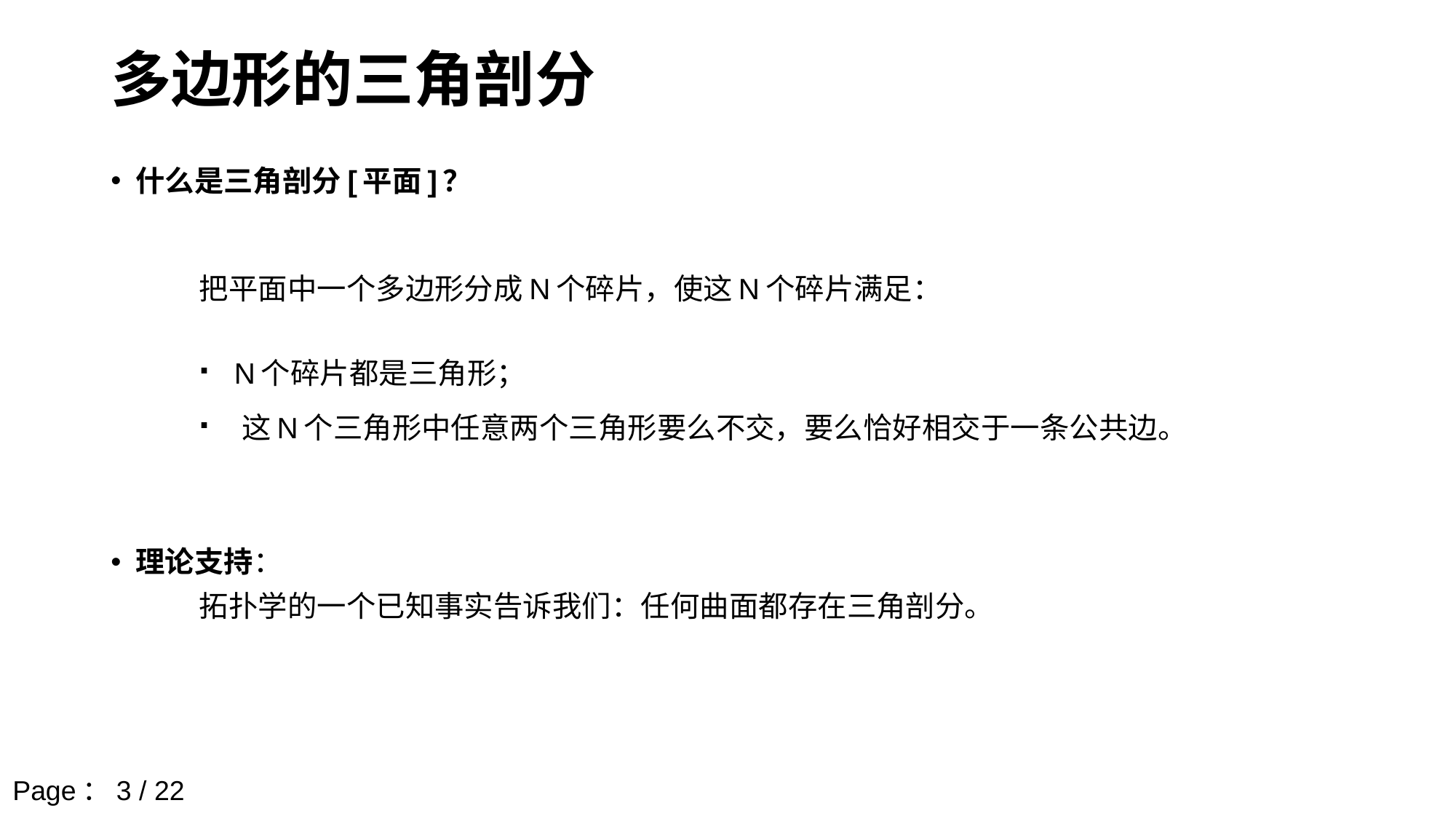

# 多边形的三角剖分
什么是三角剖分[平面]？
	把平面中一个多边形分成N个碎片，使这N个碎片满足：
	·  N个碎片都是三角形；
	·  这N个三角形中任意两个三角形要么不交，要么恰好相交于一条公共边。

理论支持：
	拓扑学的一个已知事实告诉我们：任何曲面都存在三角剖分。

Page：3 / 22